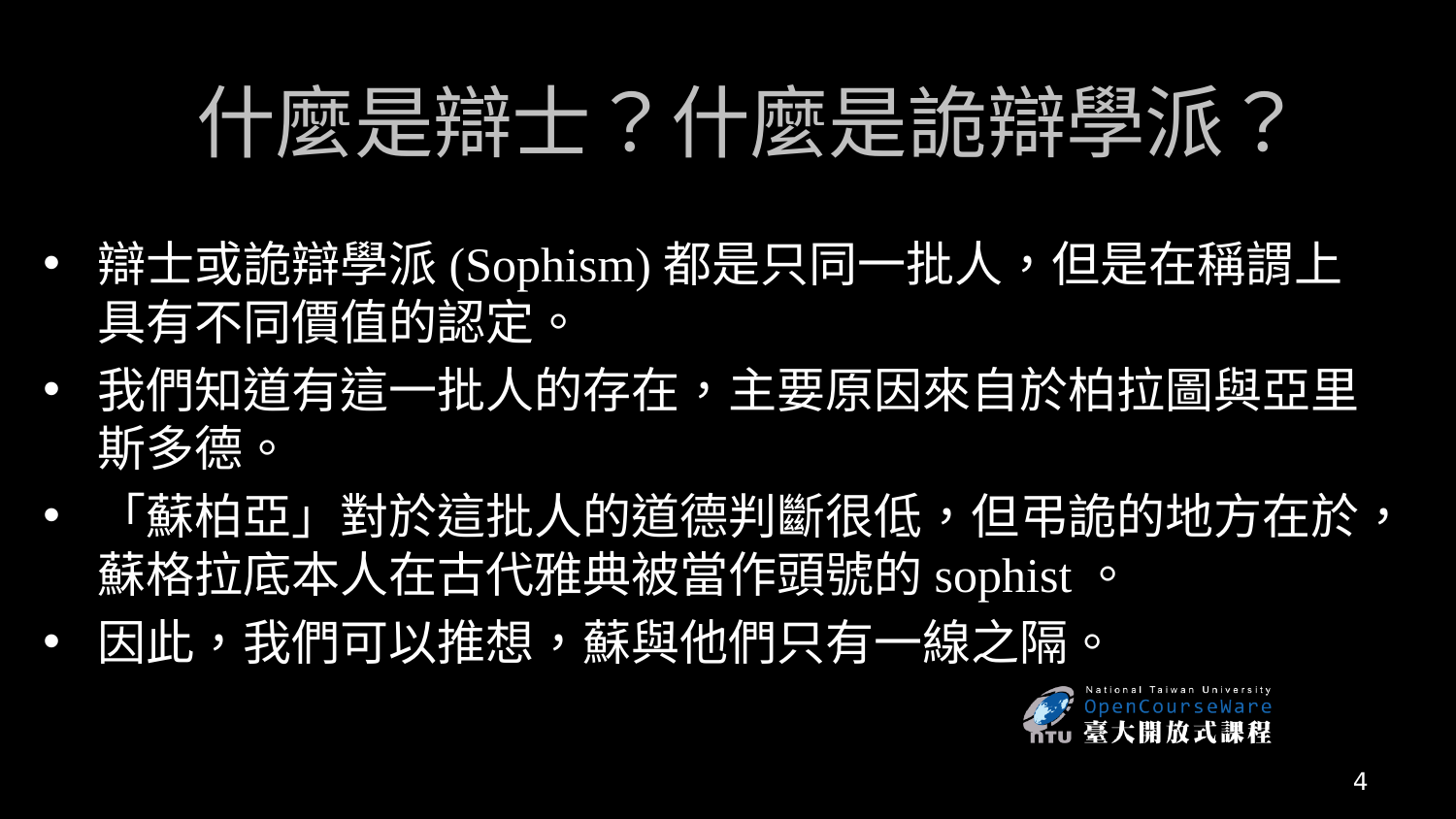

# 什麼是辯士？什麼是詭辯學派？
辯士或詭辯學派(Sophism)都是只同一批人，但是在稱謂上具有不同價值的認定。
我們知道有這一批人的存在，主要原因來自於柏拉圖與亞里斯多德。
「蘇柏亞」對於這批人的道德判斷很低，但弔詭的地方在於，蘇格拉底本人在古代雅典被當作頭號的sophist。
因此，我們可以推想，蘇與他們只有一線之隔。

4